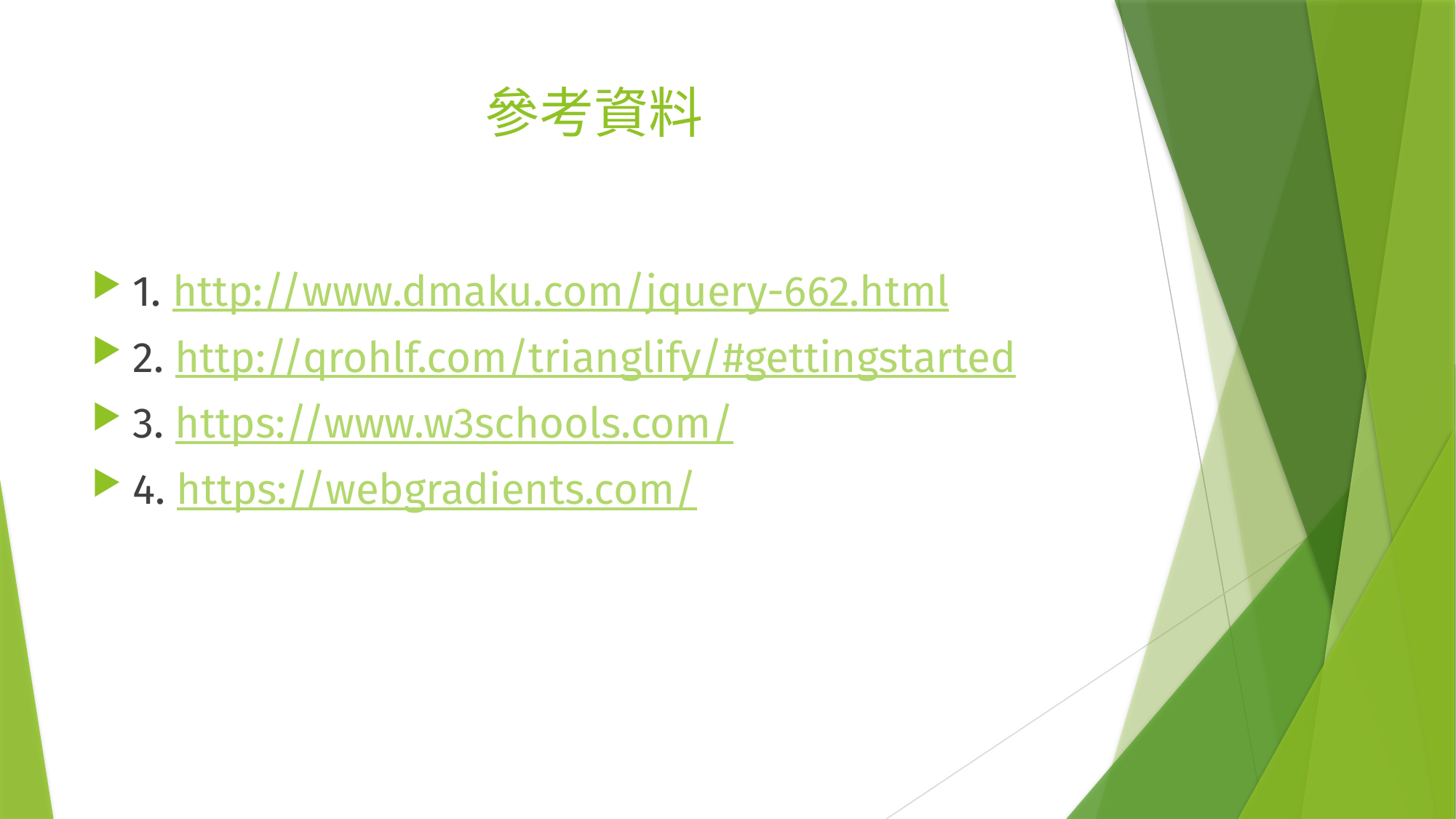

# 參考資料
1. http://www.dmaku.com/jquery-662.html
2. http://qrohlf.com/trianglify/#gettingstarted
3. https://www.w3schools.com/
4. https://webgradients.com/